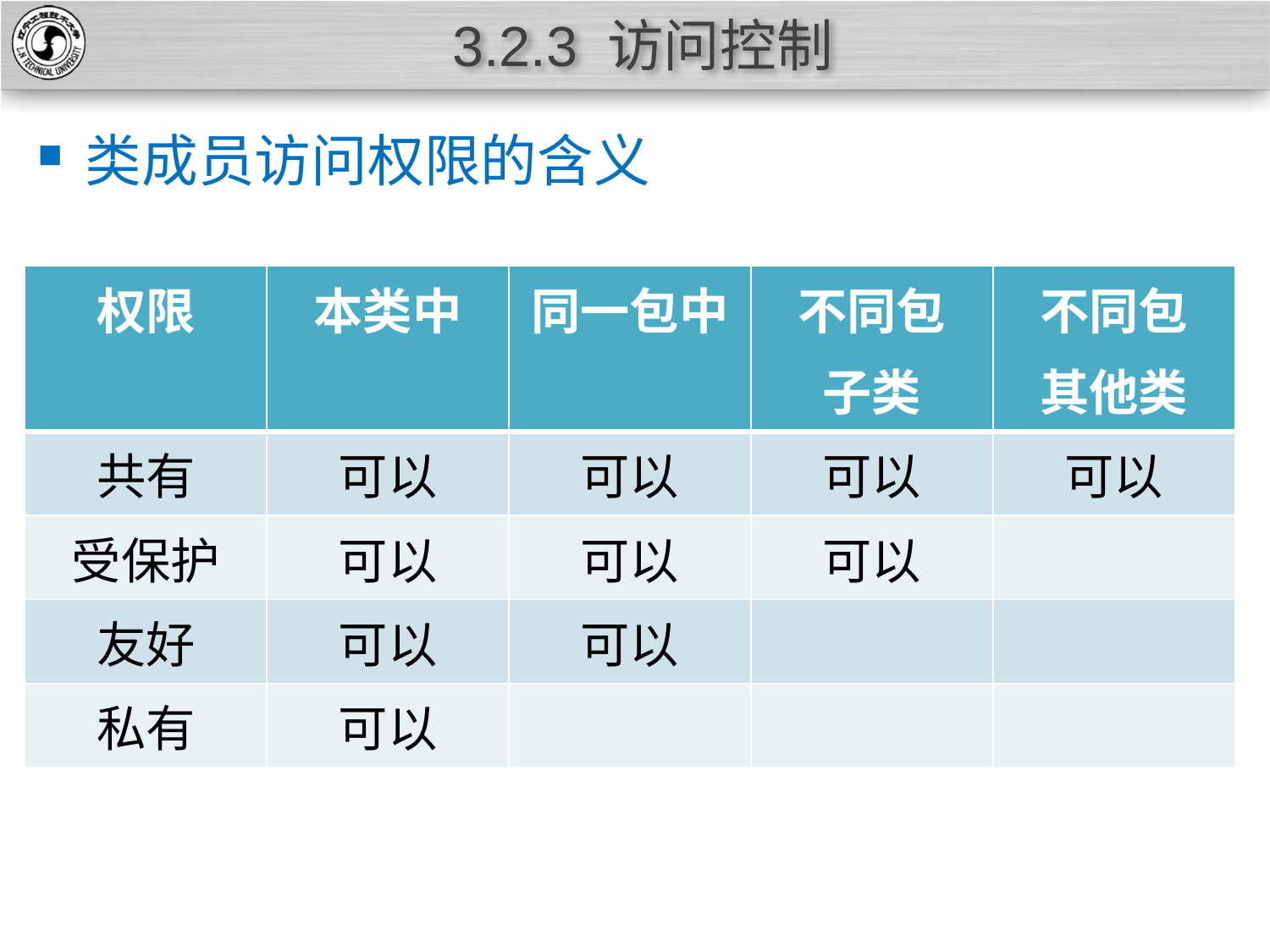

# 3.2.3 访问控制
类成员访问权限的含义
| 权限 | 本类中 | 同一包中 | 不同包 子类 | 不同包 其他类 |
| --- | --- | --- | --- | --- |
| 共有 | 可以 | 可以 | 可以 | 可以 |
| 受保护 | 可以 | 可以 | 可以 |  |
| 友好 | 可以 | 可以 |  |  |
| 私有 | 可以 |  |  |  |